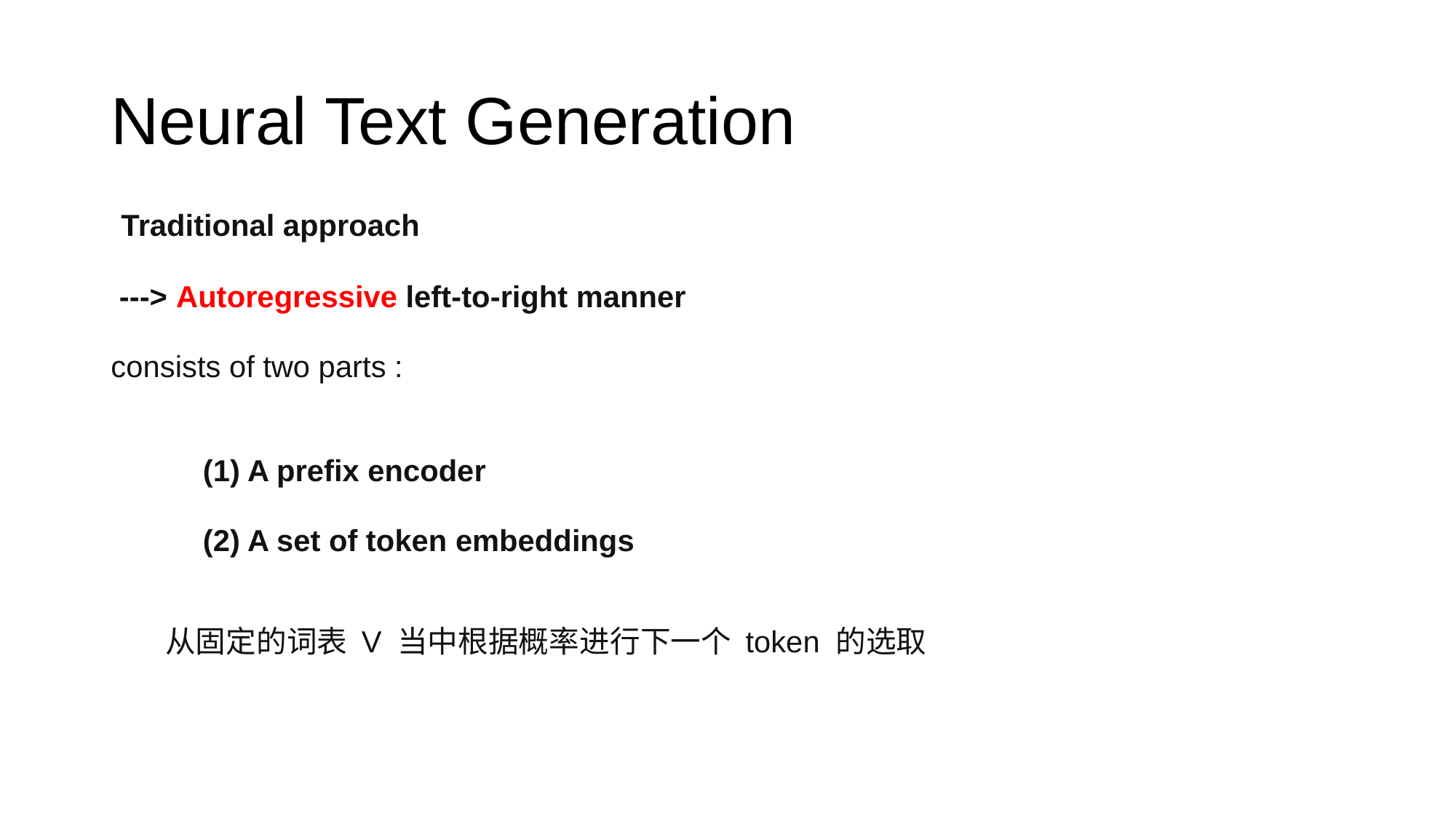

# Neural Text Generation
 Traditional approach
 ---> Autoregressive left-to-right manner
consists of two parts :

           (1) A prefix encoder
           (2) A set of token embeddings

       从固定的词表 V 当中根据概率进行下一个 token 的选取